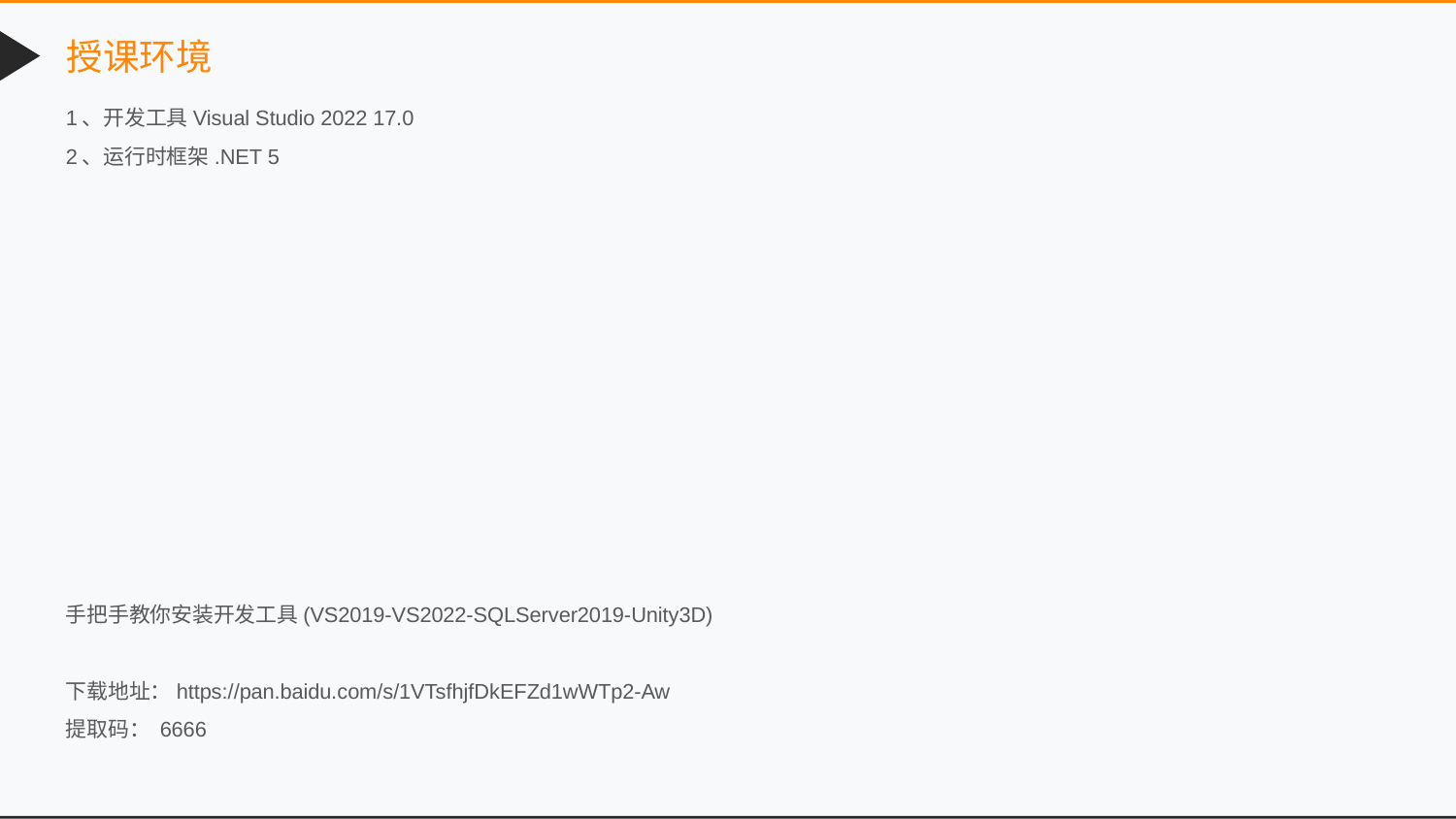

授课环境
1、开发工具Visual Studio 2022 17.0
2、运行时框架.NET 5

手把手教你安装开发工具(VS2019-VS2022-SQLServer2019-Unity3D)

下载地址：https://pan.baidu.com/s/1VTsfhjfDkEFZd1wWTp2-Aw
提取码： 6666